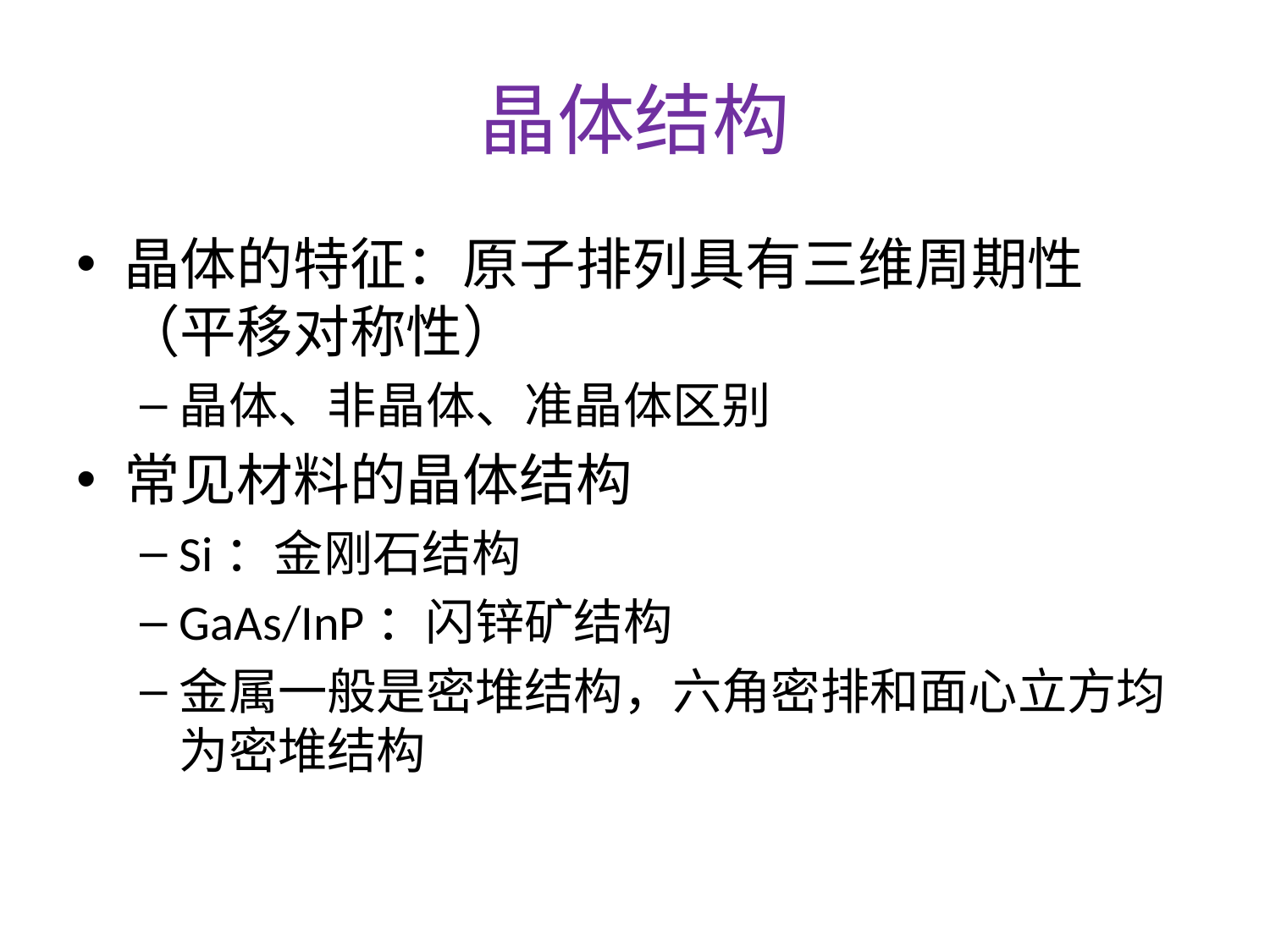

# 晶体结构
晶体的特征：原子排列具有三维周期性（平移对称性）
晶体、非晶体、准晶体区别
常见材料的晶体结构
Si：金刚石结构
GaAs/InP：闪锌矿结构
金属一般是密堆结构，六角密排和面心立方均为密堆结构